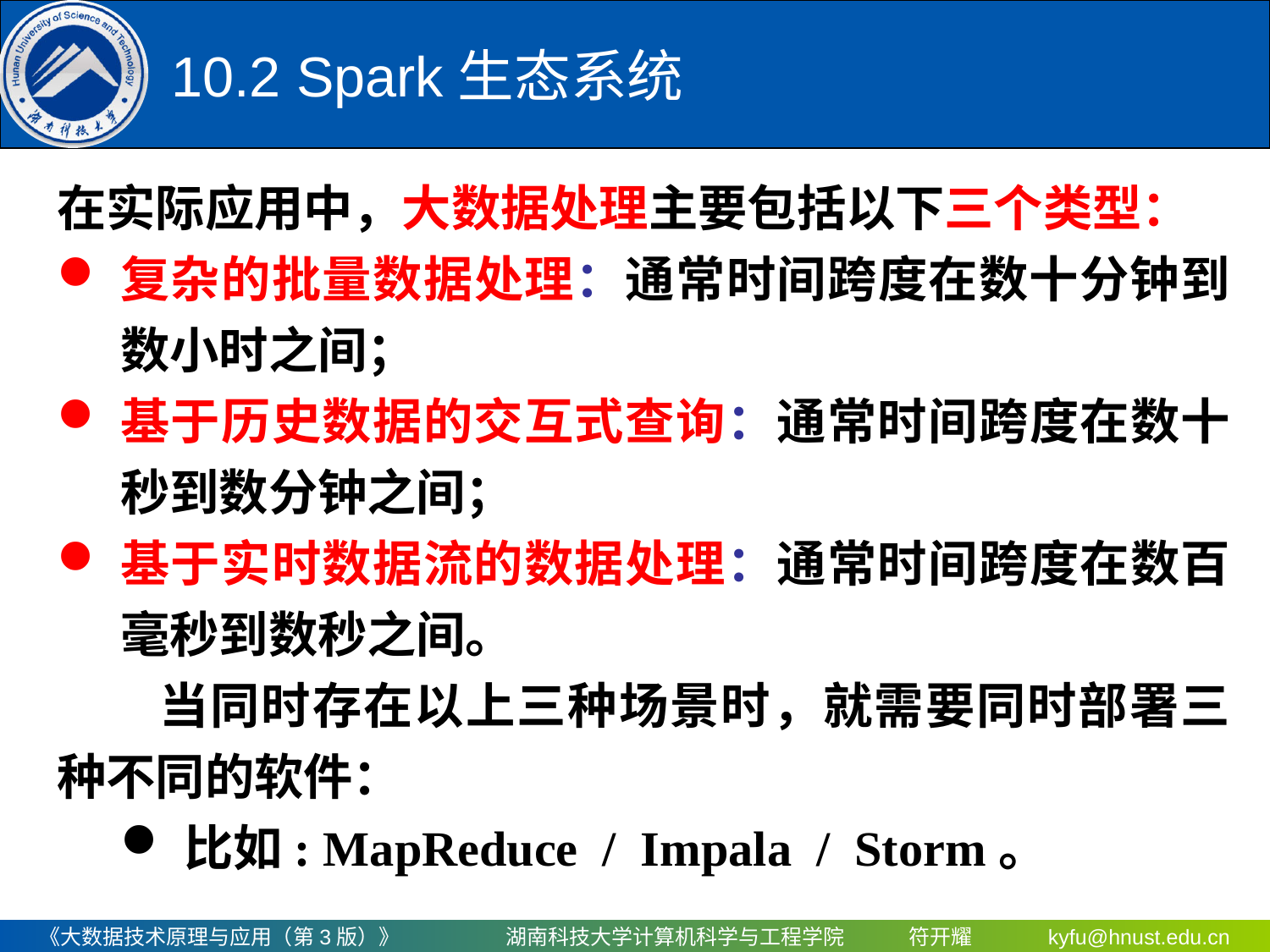

# 10.2 Spark生态系统
在实际应用中，大数据处理主要包括以下三个类型：
复杂的批量数据处理：通常时间跨度在数十分钟到数小时之间；
基于历史数据的交互式查询：通常时间跨度在数十秒到数分钟之间；
基于实时数据流的数据处理：通常时间跨度在数百毫秒到数秒之间。
　　当同时存在以上三种场景时，就需要同时部署三种不同的软件：
比如: MapReduce  /  Impala  /  Storm。